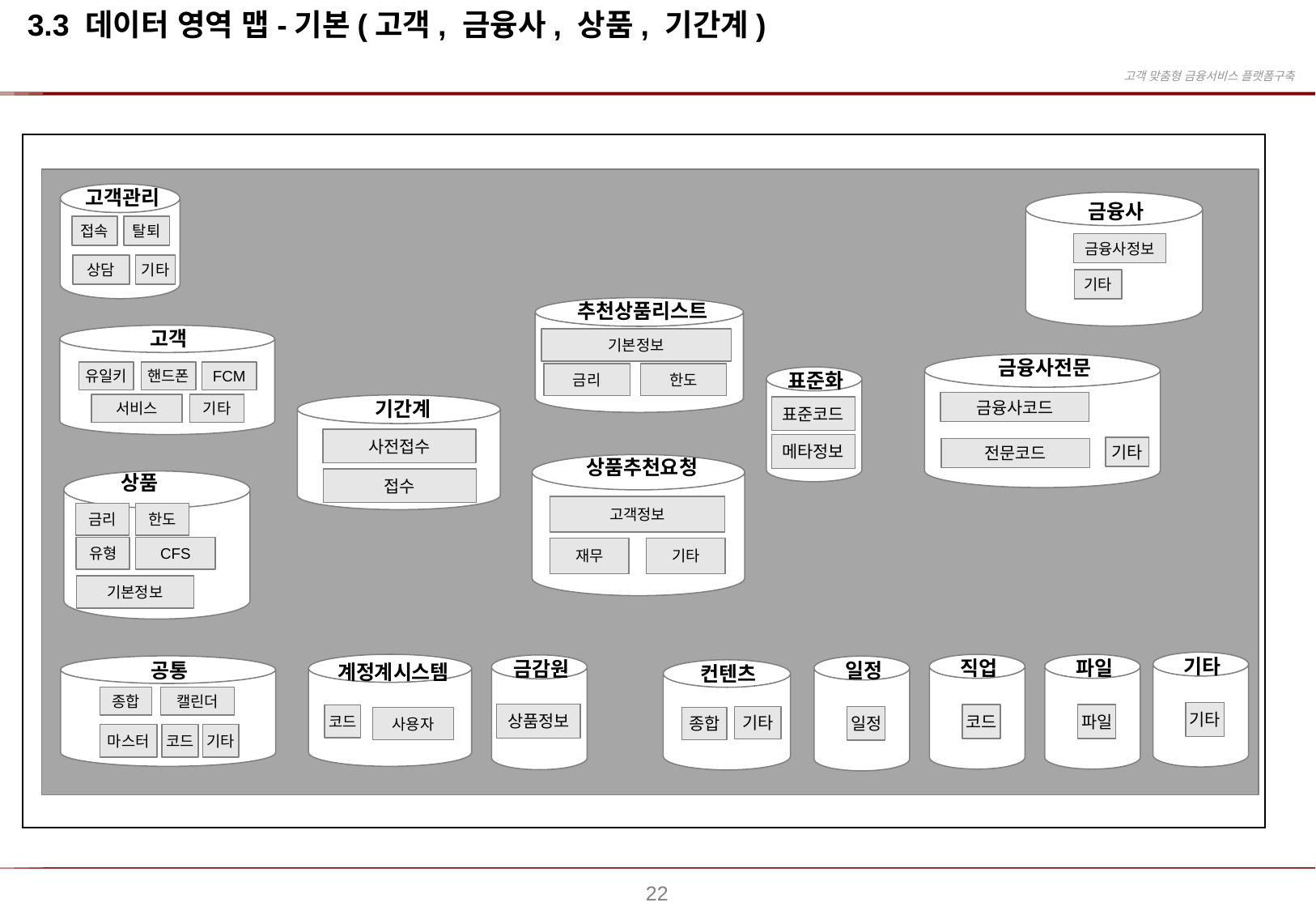

3.3 데이터 영역 맵-기본(고객, 금융사, 상품, 기간계)

고객관리
접속
탈퇴
기타
상담

금융사
금융사정보
기타
추천상품리스트

기본정보
금리
한도
고객

유일키
핸드폰
FCM
서비스
기타
금융사전문

금융사코드
기타
전문코드
표준화

표준코드
메타정보
기간계

사전접수
접수
상품추천요청

고객정보
재무
기타
상품

금리
한도
CFS
유형
기본정보
기타

기타
파일

파일
직업

코드
금감원

상품정보
공통

종합
캘린더
마스터
코드
기타
일정

일정
계정계시스템

코드
사용자
컨텐츠

기타
종합